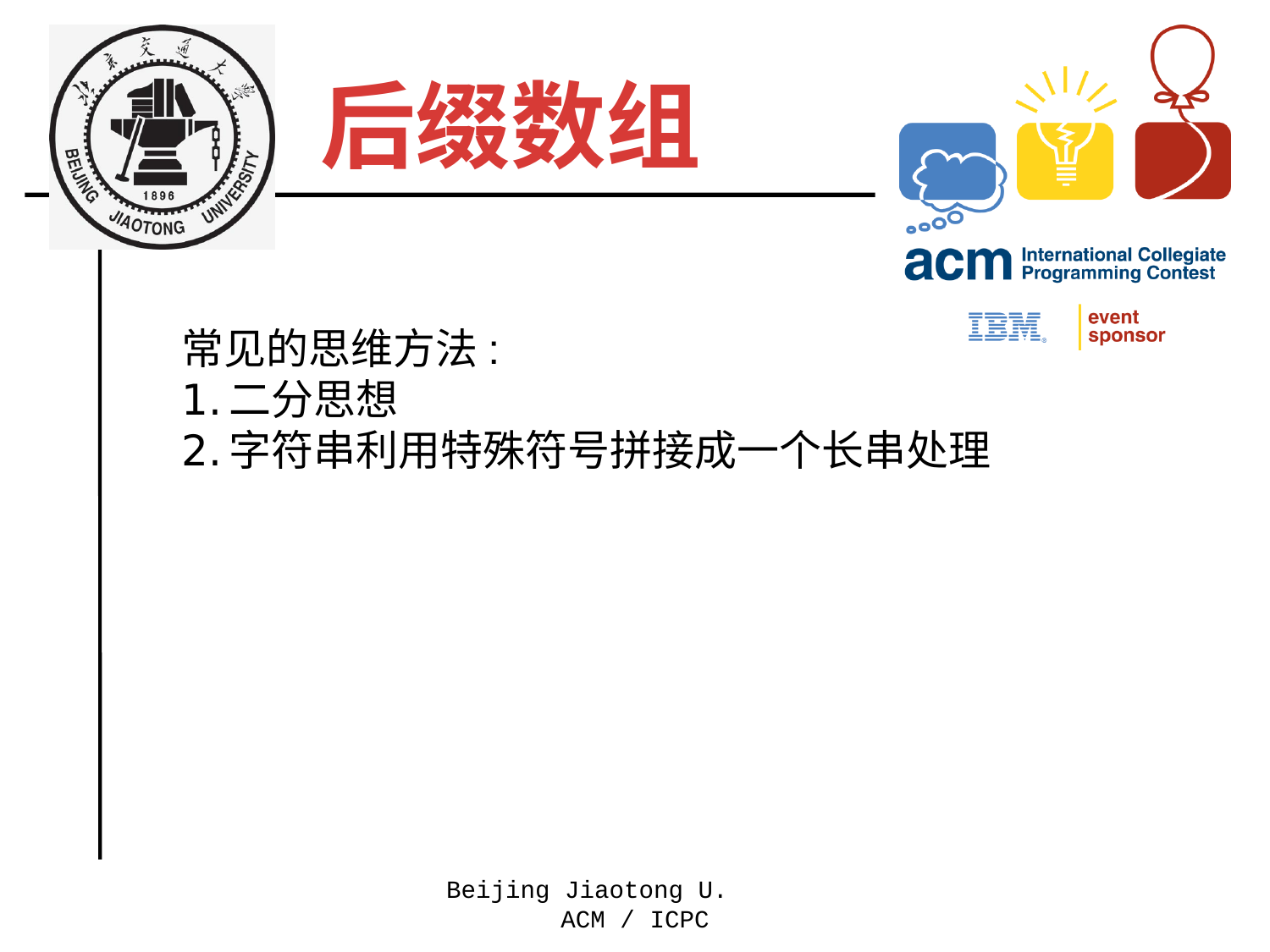

后缀数组
常见的思维方法:
二分思想
字符串利用特殊符号拼接成一个长串处理